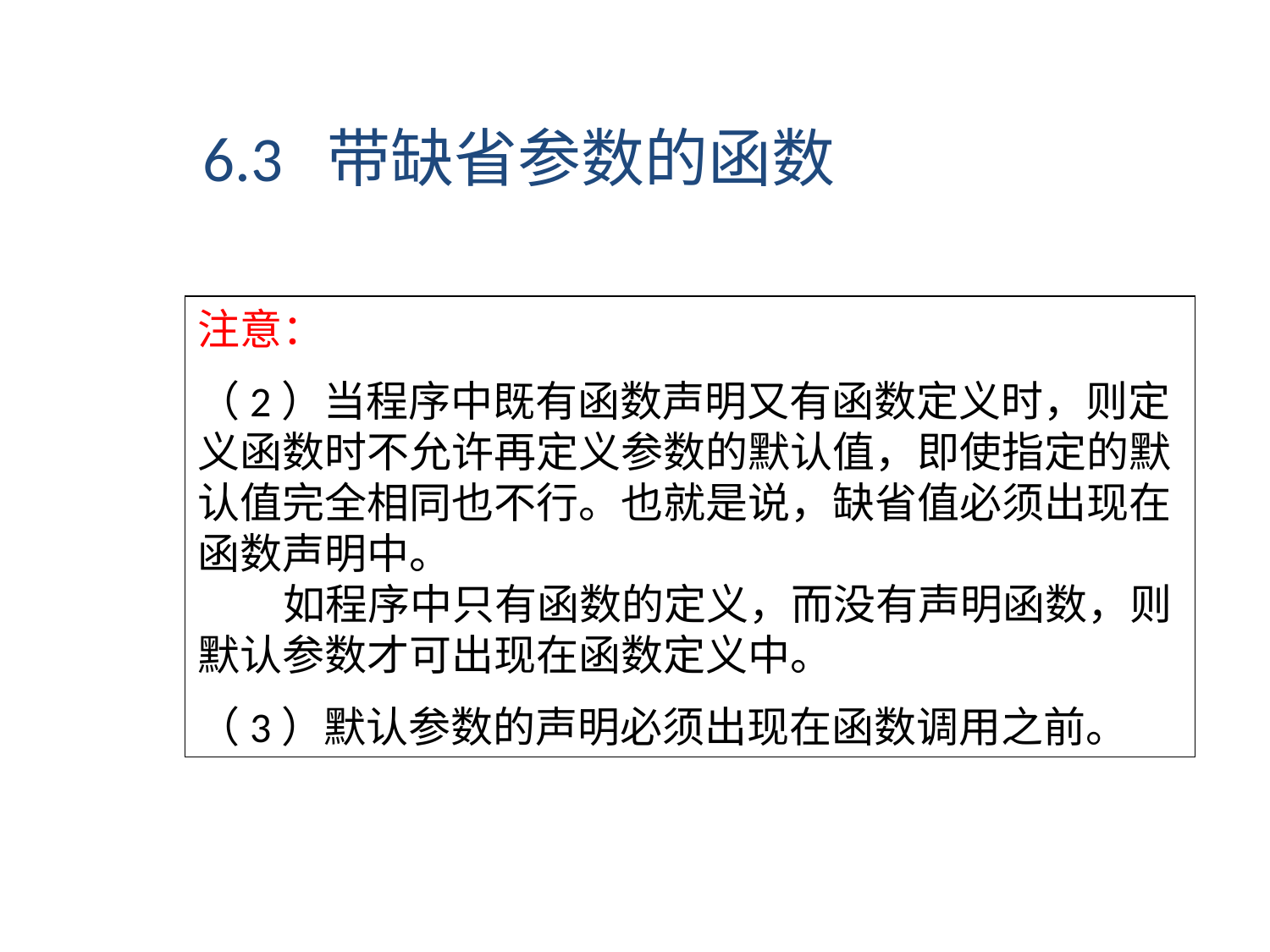

6.3  带缺省参数的函数
注意：
（2）当程序中既有函数声明又有函数定义时，则定义函数时不允许再定义参数的默认值，即使指定的默认值完全相同也不行。也就是说，缺省值必须出现在函数声明中。
         如程序中只有函数的定义，而没有声明函数，则默认参数才可出现在函数定义中。
（3）默认参数的声明必须出现在函数调用之前。